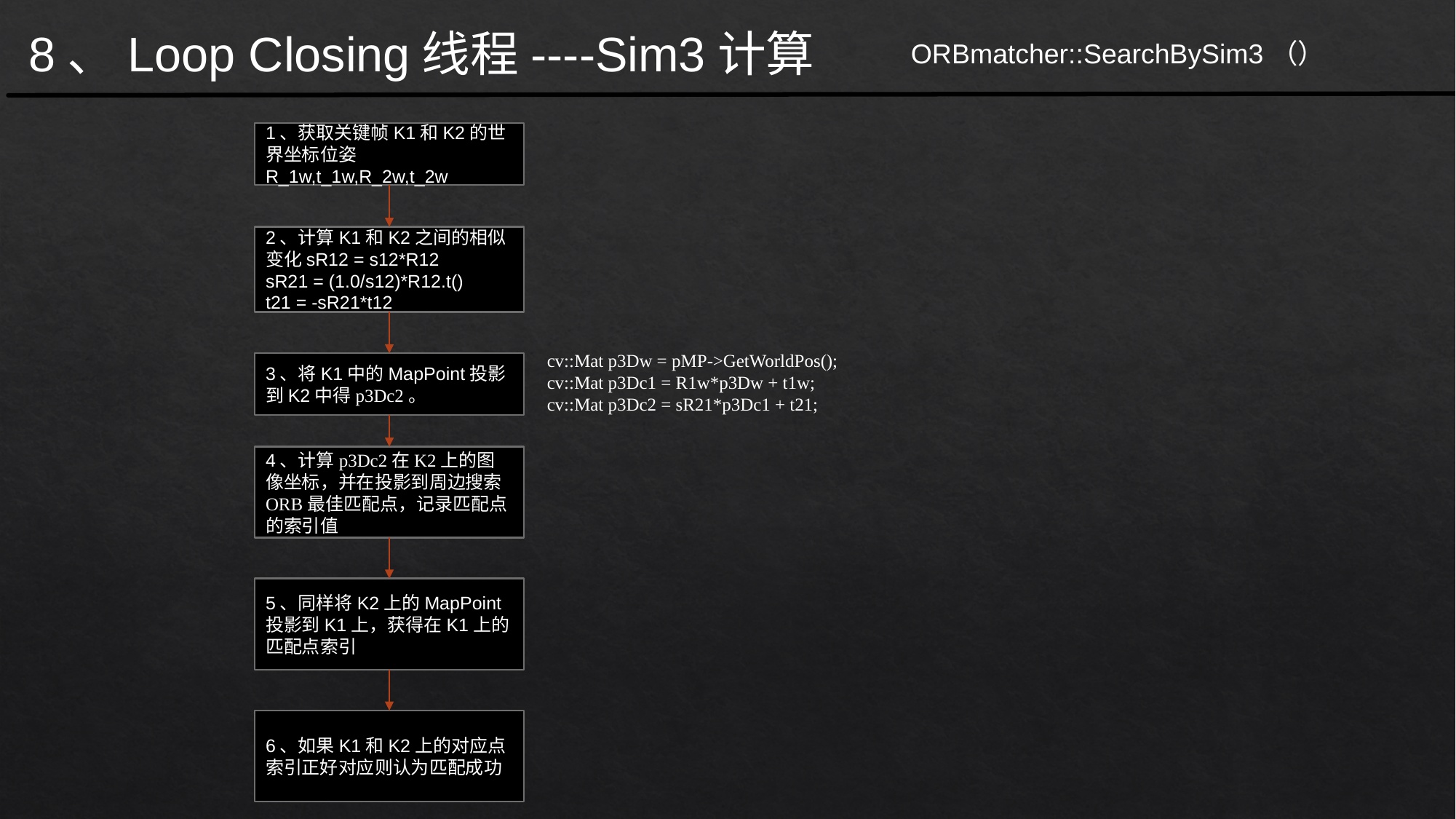

8、Loop Closing线程----Sim3计算
ORBmatcher::SearchBySim3（）
1、获取关键帧K1和K2的世界坐标位姿R_1w,t_1w,R_2w,t_2w
2、计算K1和K2之间的相似变化sR12 = s12*R12
sR21 = (1.0/s12)*R12.t()
t21 = -sR21*t12
cv::Mat p3Dw = pMP->GetWorldPos();
cv::Mat p3Dc1 = R1w*p3Dw + t1w;
cv::Mat p3Dc2 = sR21*p3Dc1 + t21;
3、将K1中的MapPoint投影到K2中得p3Dc2。
4、计算p3Dc2在K2上的图像坐标，并在投影到周边搜索ORB最佳匹配点，记录匹配点的索引值
5、同样将K2上的MapPoint投影到K1上，获得在K1上的匹配点索引
6、如果K1和K2上的对应点索引正好对应则认为匹配成功